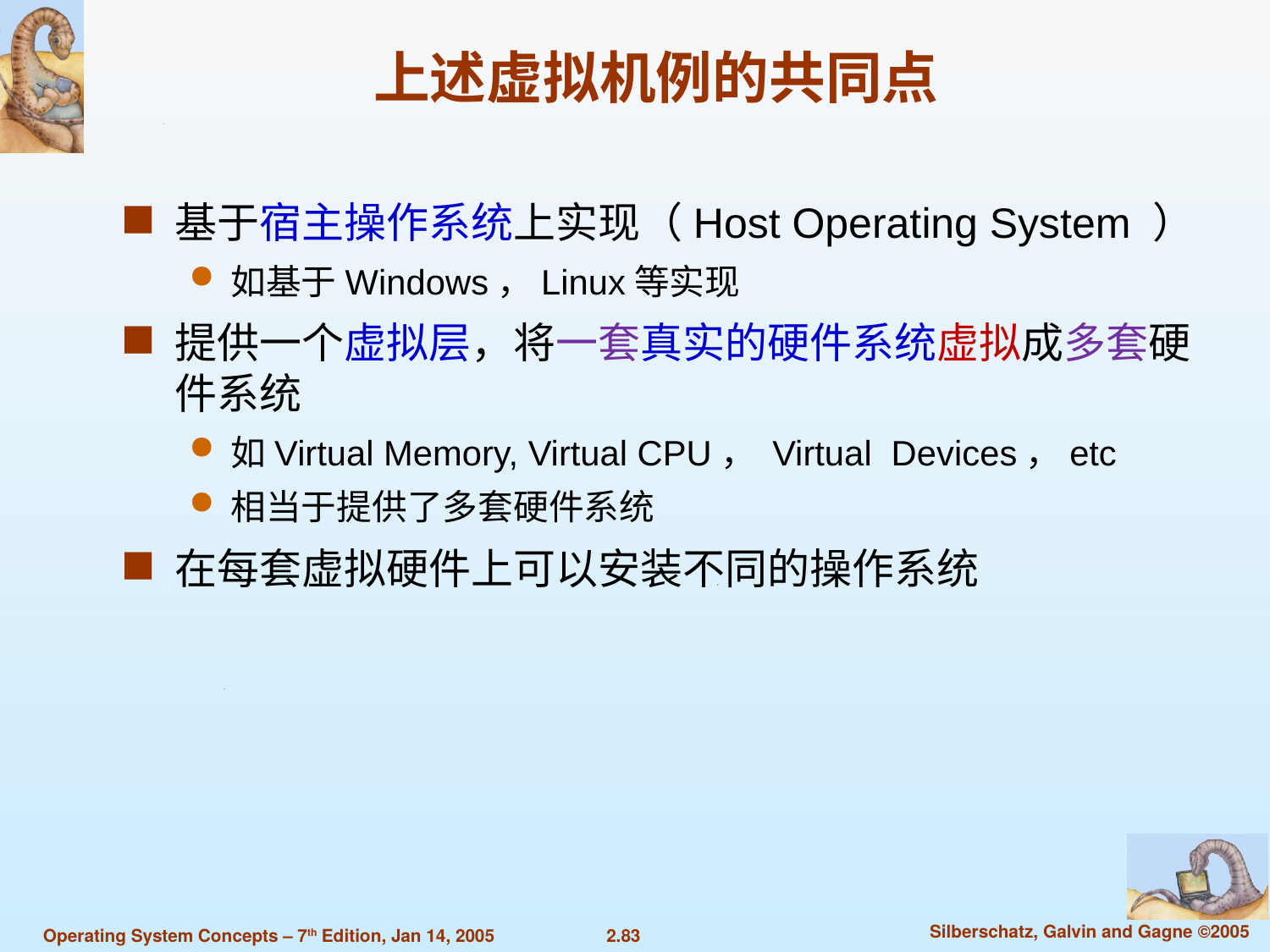

上述虚拟机例的共同点
基于宿主操作系统上实现（Host Operating System ）
如基于Windows，Linux等实现
提供一个虚拟层，将一套真实的硬件系统虚拟成多套硬件系统
如Virtual Memory, Virtual CPU， Virtual  Devices，etc
相当于提供了多套硬件系统
在每套虚拟硬件上可以安装不同的操作系统